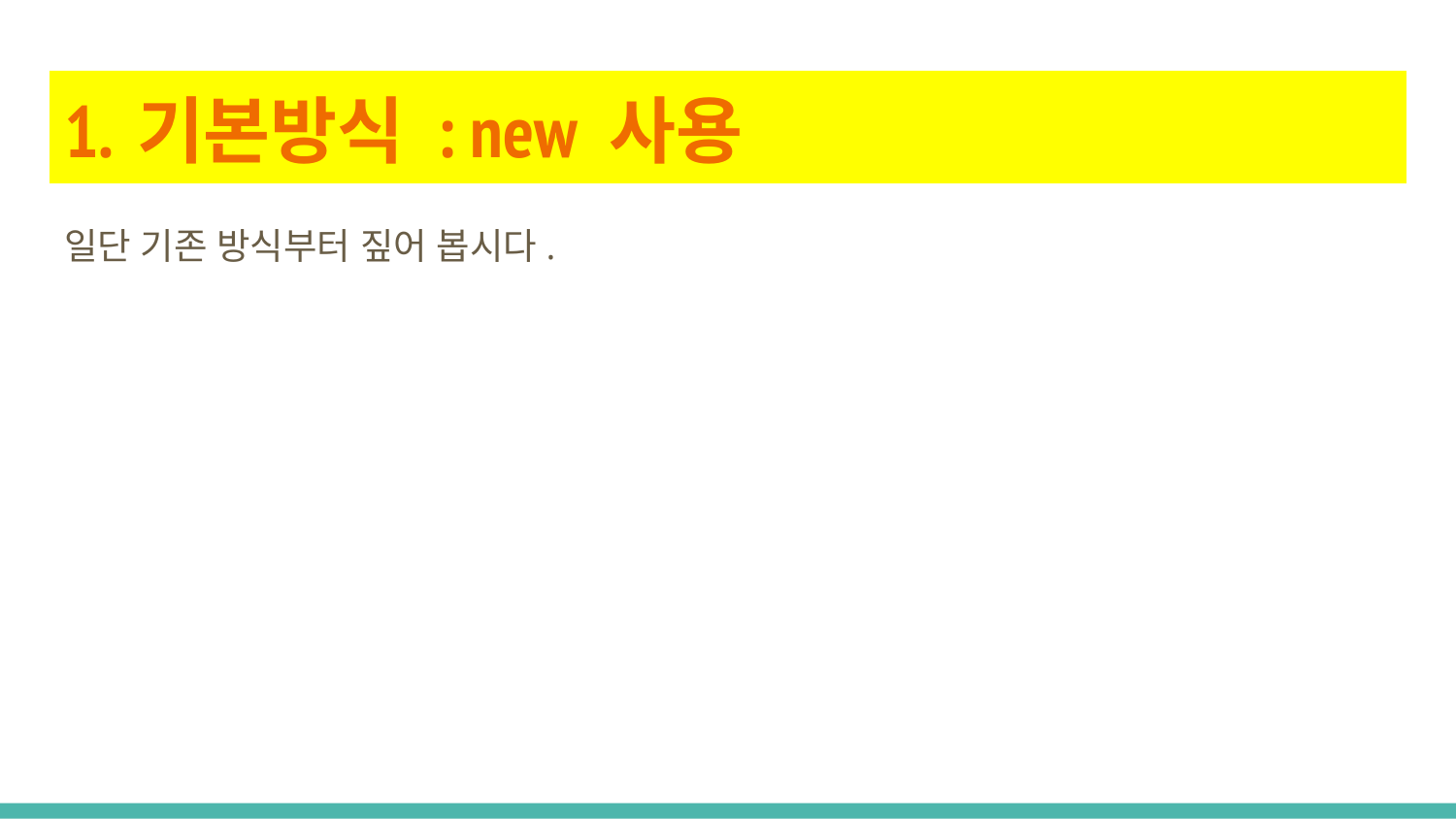

# 기본방식 : new 사용
일단 기존 방식부터 짚어 봅시다.